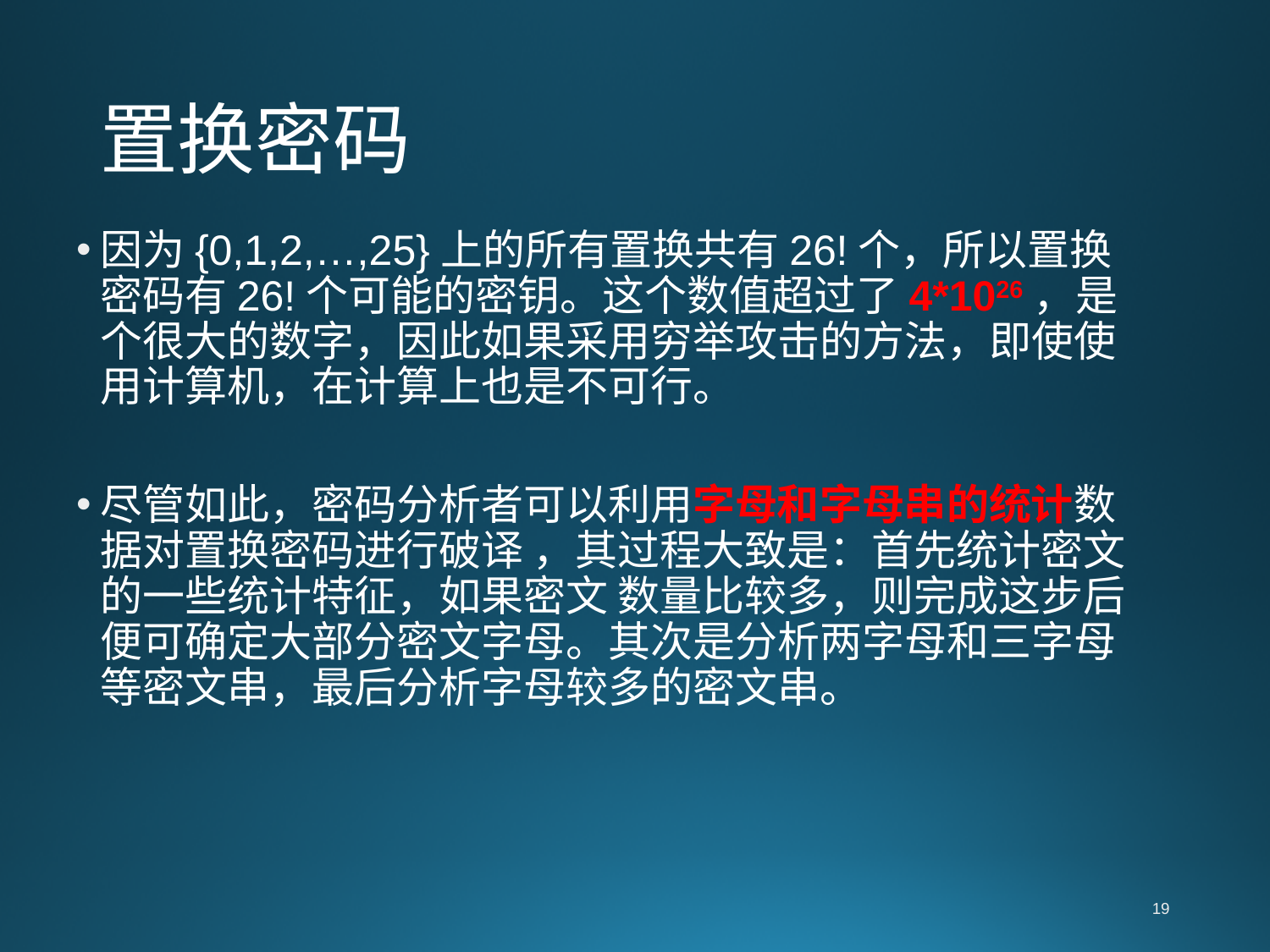

# 置换密码
因为{0,1,2,…,25}上的所有置换共有26!个，所以置换密码有26!个可能的密钥。这个数值超过了4*1026，是个很大的数字，因此如果采用穷举攻击的方法，即使使用计算机，在计算上也是不可行。

尽管如此，密码分析者可以利用字母和字母串的统计数据对置换密码进行破译 ，其过程大致是：首先统计密文的一些统计特征，如果密文 数量比较多，则完成这步后便可确定大部分密文字母。其次是分析两字母和三字母等密文串，最后分析字母较多的密文串。
19